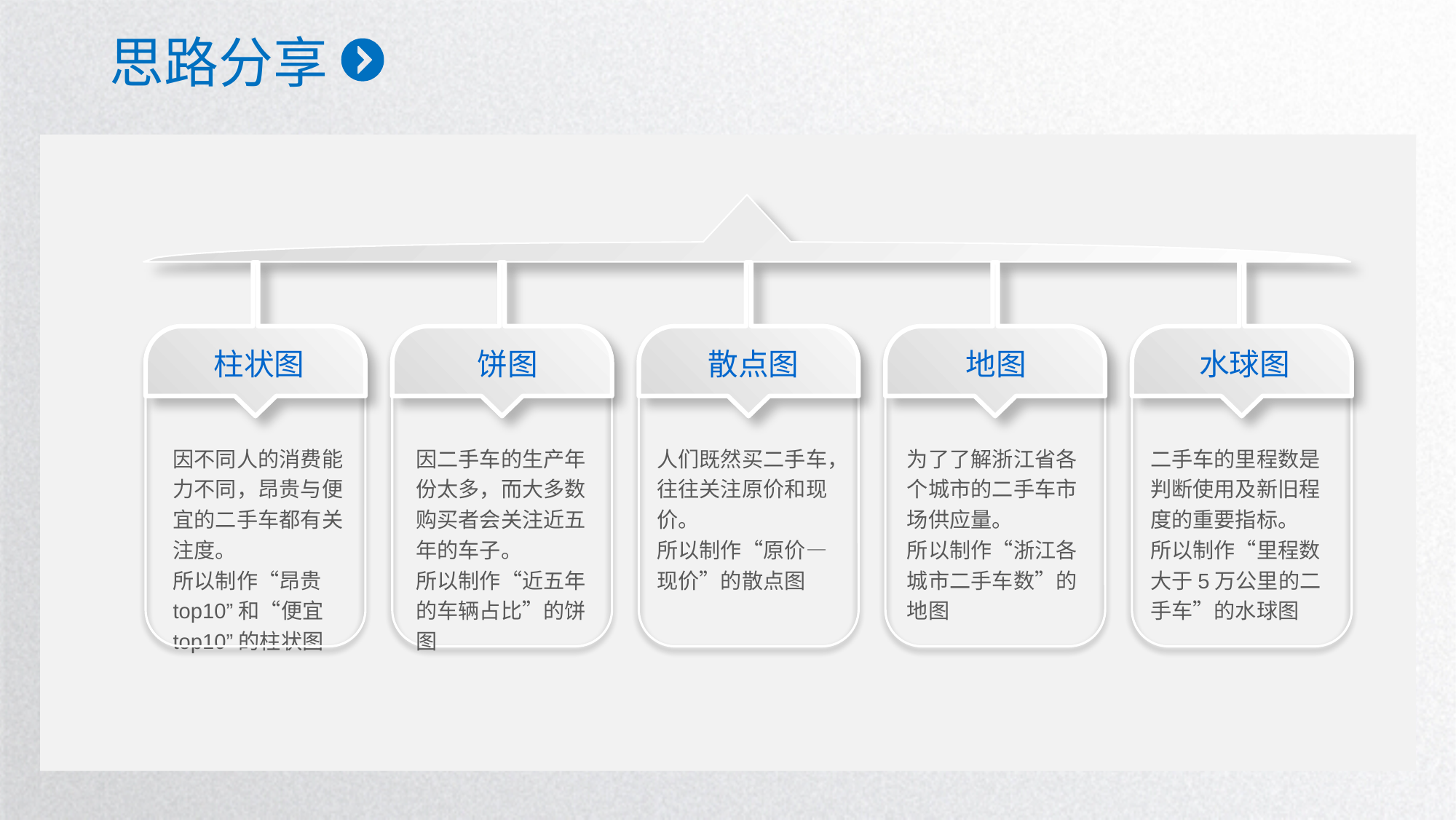

思路分享

柱状图
饼图
散点图
地图
水球图
因不同人的消费能力不同，昂贵与便宜的二手车都有关注度。
所以制作“昂贵top10”和“便宜top10”的柱状图
因二手车的生产年份太多，而大多数购买者会关注近五年的车子。
所以制作“近五年的车辆占比”的饼图

人们既然买二手车，往往关注原价和现价。
所以制作“原价—现价”的散点图
为了了解浙江省各个城市的二手车市场供应量。
所以制作“浙江各城市二手车数”的地图
二手车的里程数是判断使用及新旧程度的重要指标。
所以制作“里程数大于5万公里的二手车”的水球图